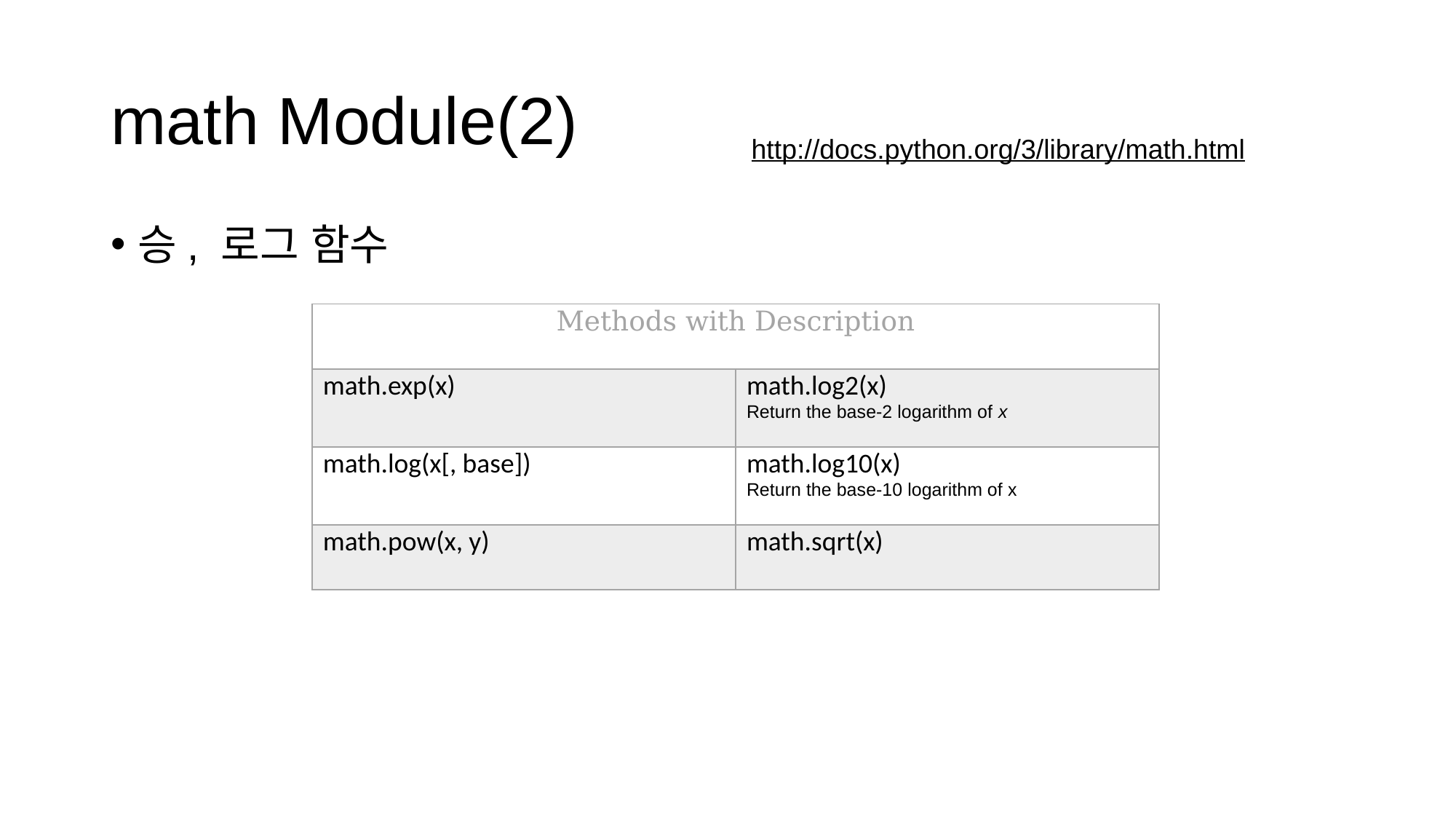

# math Module(2)
http://docs.python.org/3/library/math.html
승, 로그 함수

| Methods with Description |  |
| --- | --- |
| math.exp(x) | math.log2(x) Return the base-2 logarithm of x |
| math.log(x[, base]) | math.log10(x) Return the base-10 logarithm of x |
| math.pow(x, y) | math.sqrt(x) |